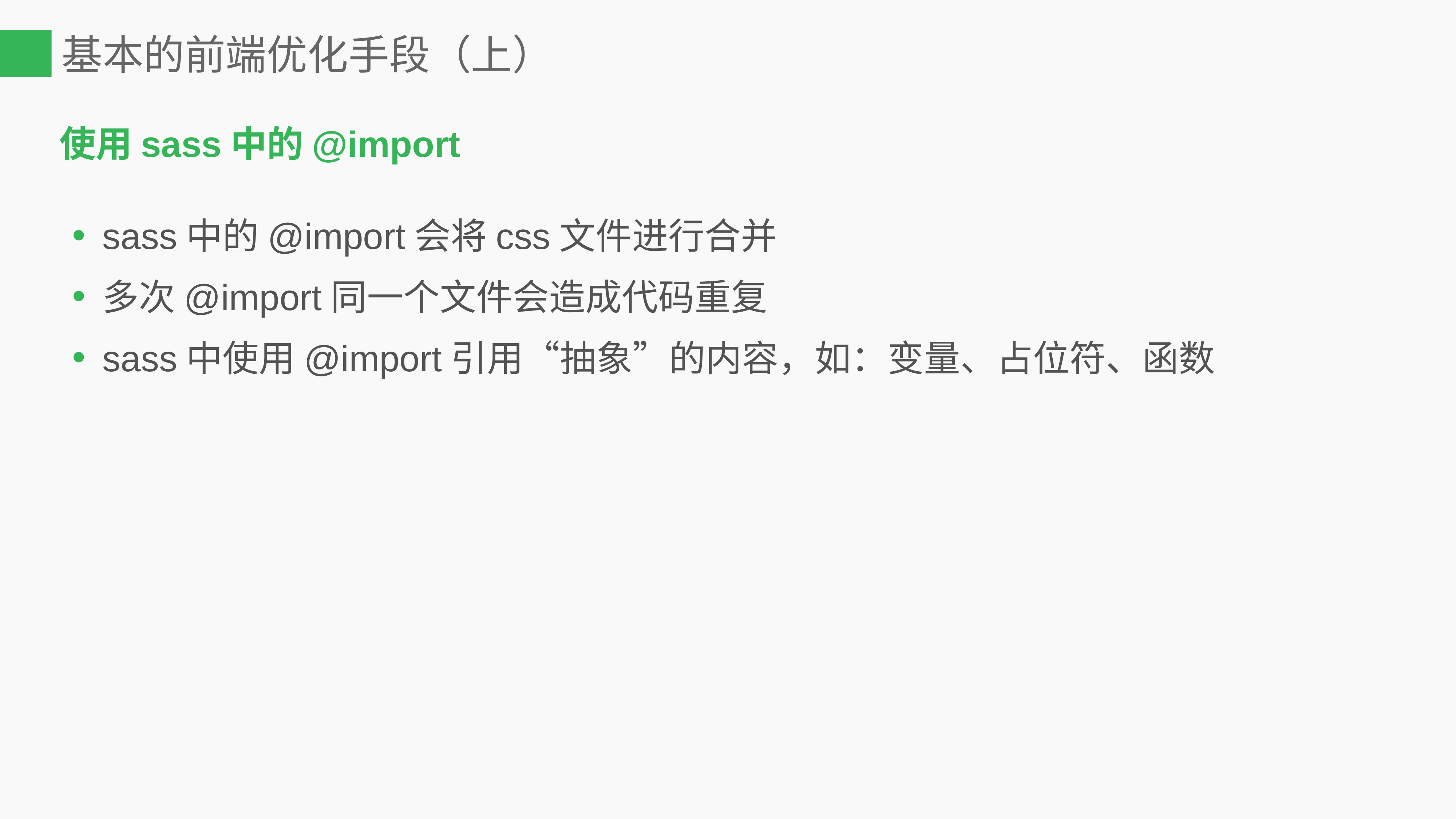

# 基本的前端优化手段（上）
使用sass中的@import

sass中的@import会将css文件进行合并
多次@import同一个文件会造成代码重复
sass中使用@import引用“抽象”的内容，如：变量、占位符、函数